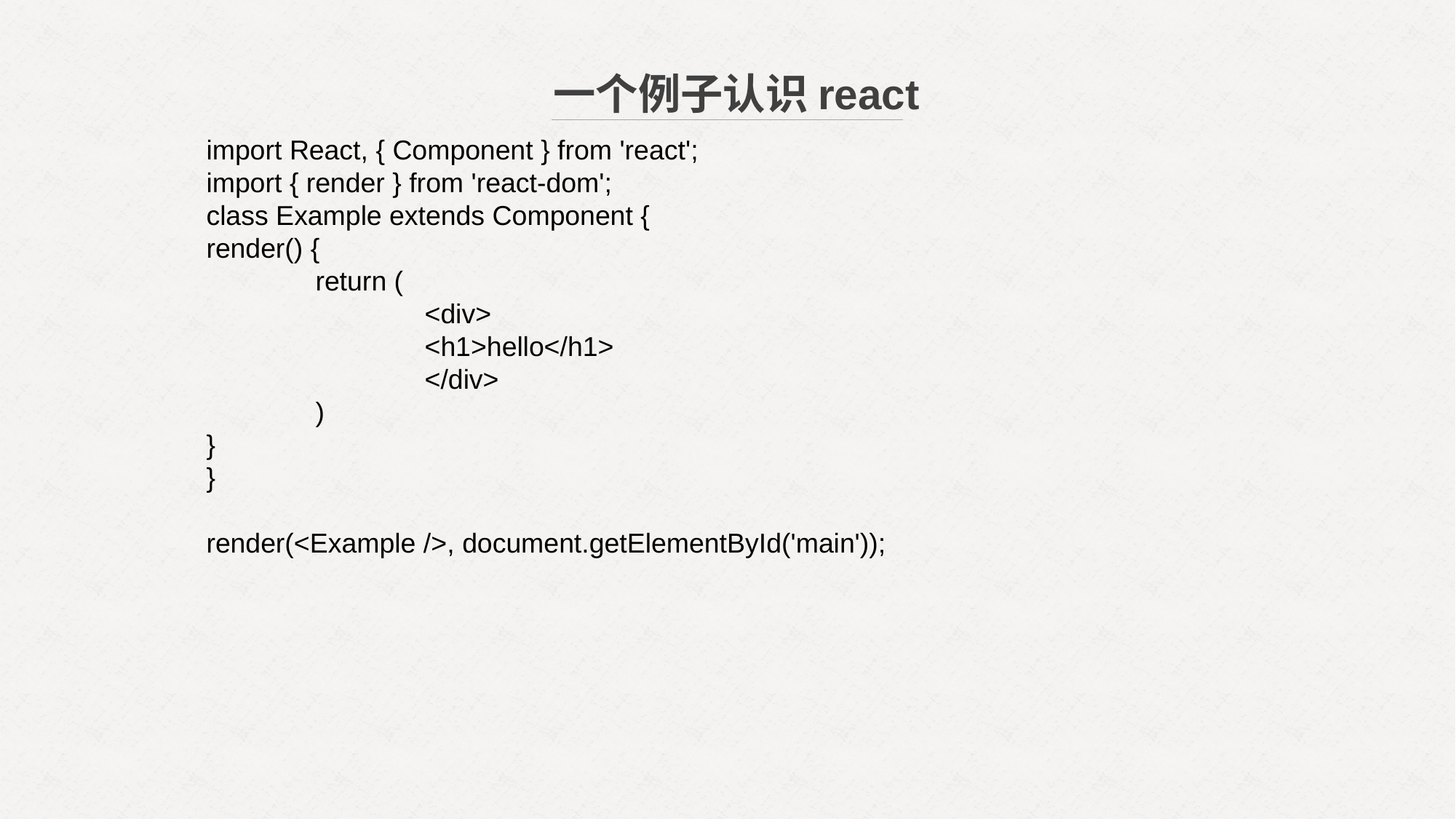

一个例子认识react
import React, { Component } from 'react';
import { render } from 'react-dom';
class Example extends Component {
render() {
	return (
		<div>
		<h1>hello</h1>
		</div>
	)
}
}
render(<Example />, document.getElementById('main'));